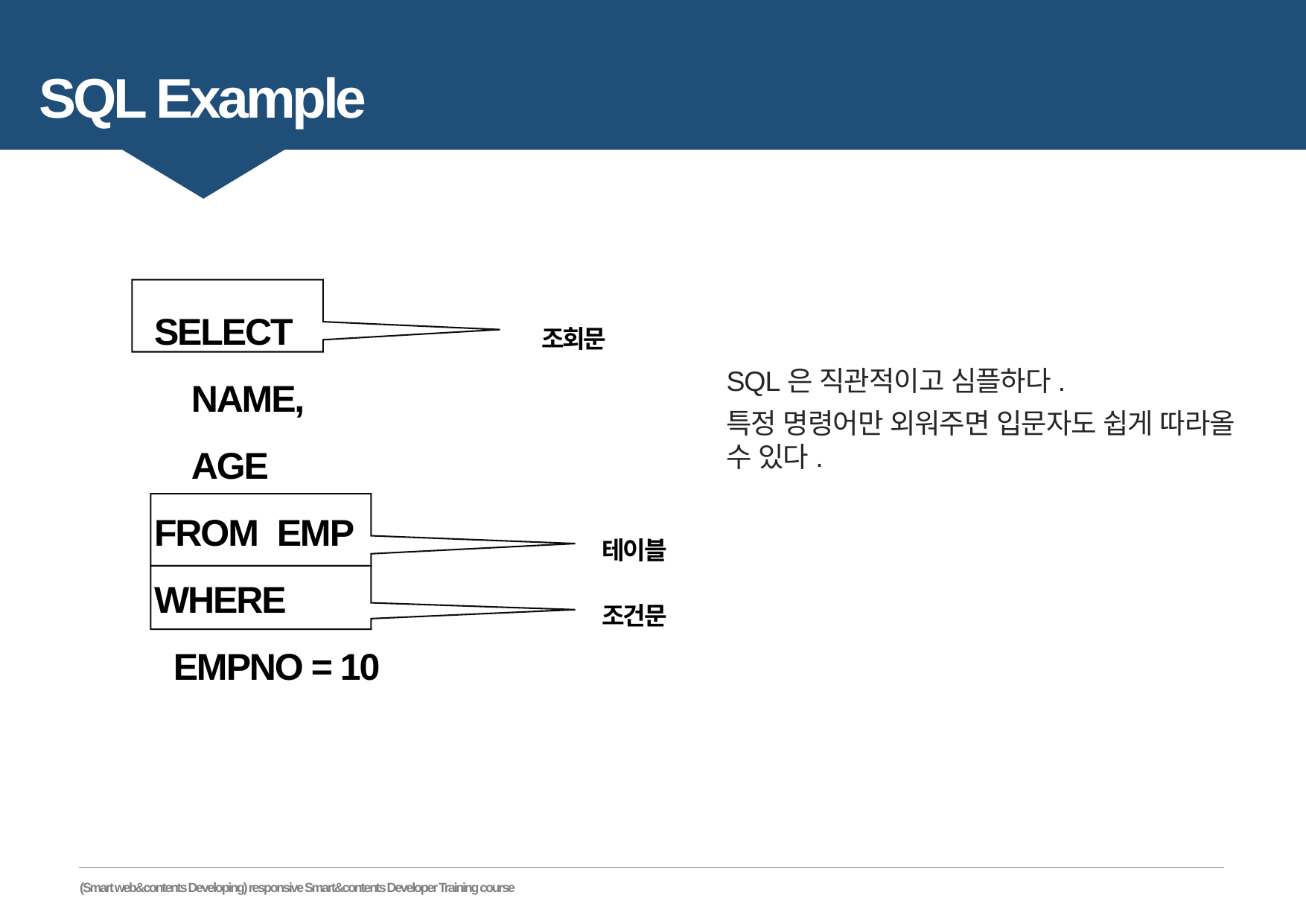

SQL Example

SELECT
    NAME,
    AGE
FROM  EMP
WHERE
  EMPNO = 10
조회문
SQL은 직관적이고 심플하다.
특정 명령어만 외워주면 입문자도 쉽게 따라올 수 있다.

테이블

조건문
(Smart web&contents Developing) responsive Smart&contents Developer Training course